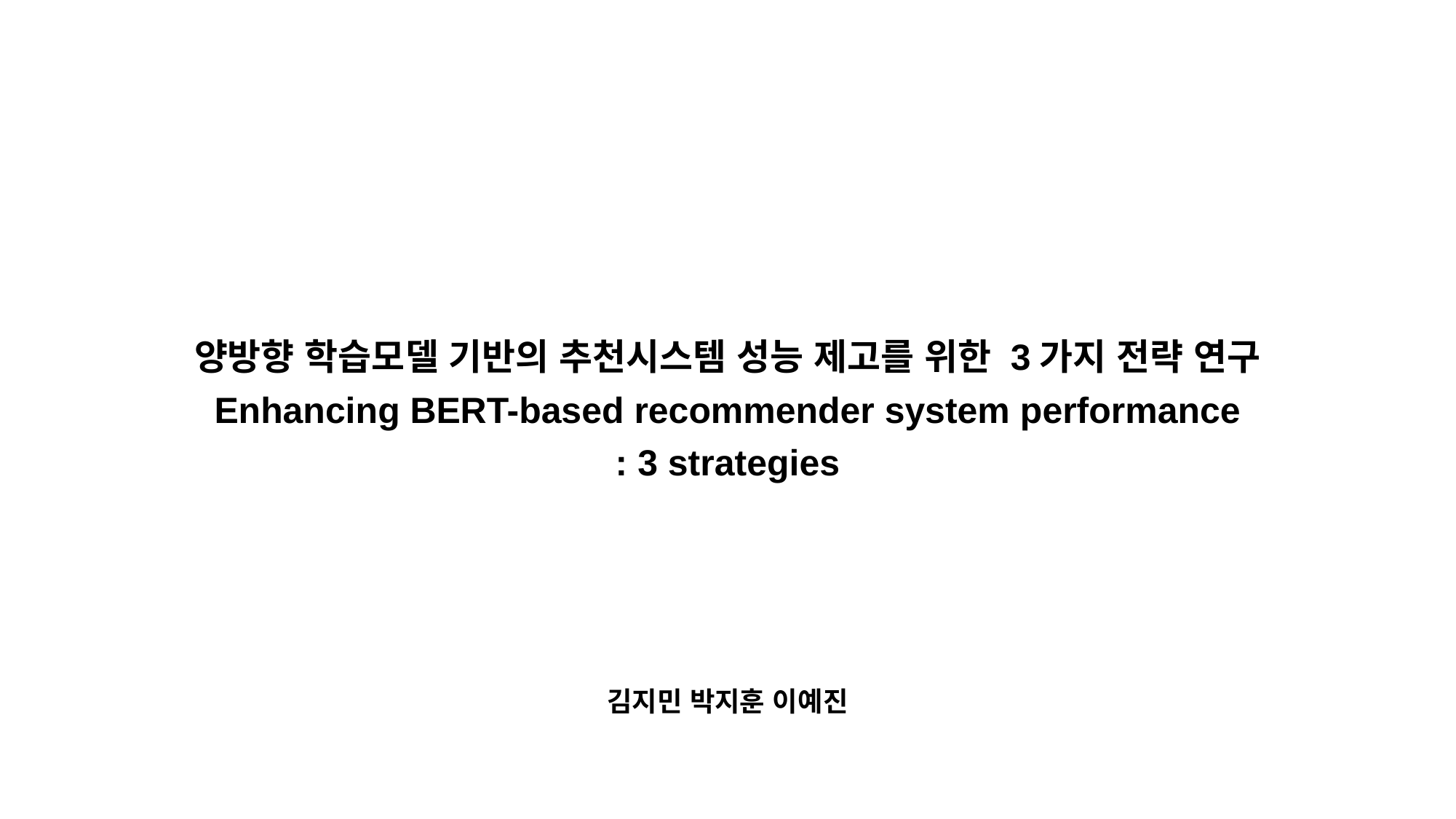

양방향 학습모델 기반의 추천시스템 성능 제고를 위한 3가지 전략 연구
Enhancing BERT-based recommender system performance
: 3 strategies
김지민 박지훈 이예진